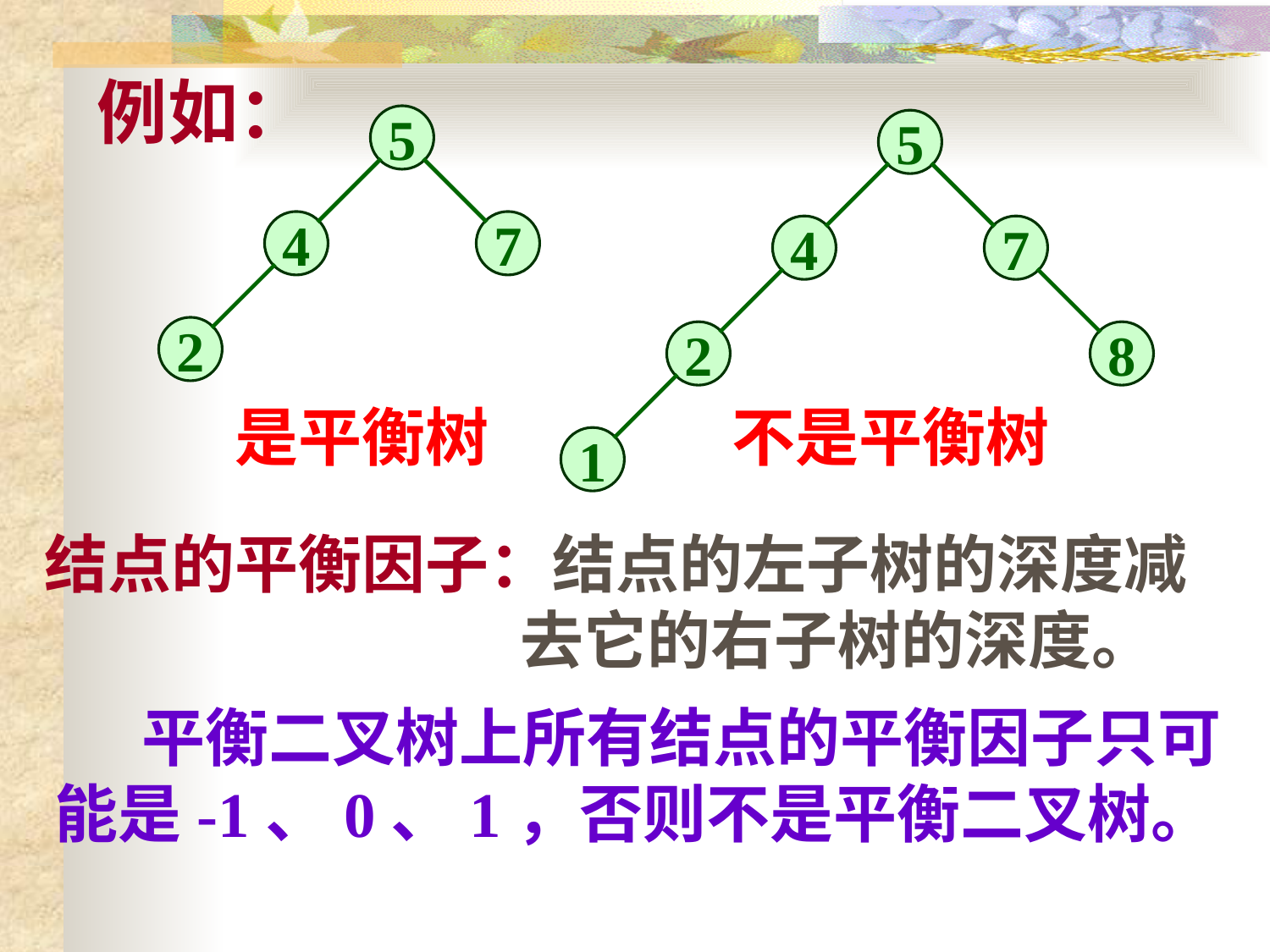

# 例如：
5

4
7

2
5

4
7

2
8

1
是平衡树
不是平衡树
结点的平衡因子：结点的左子树的深度减
                                去它的右子树的深度。
     平衡二叉树上所有结点的平衡因子只可能是-1、0、1，否则不是平衡二叉树。